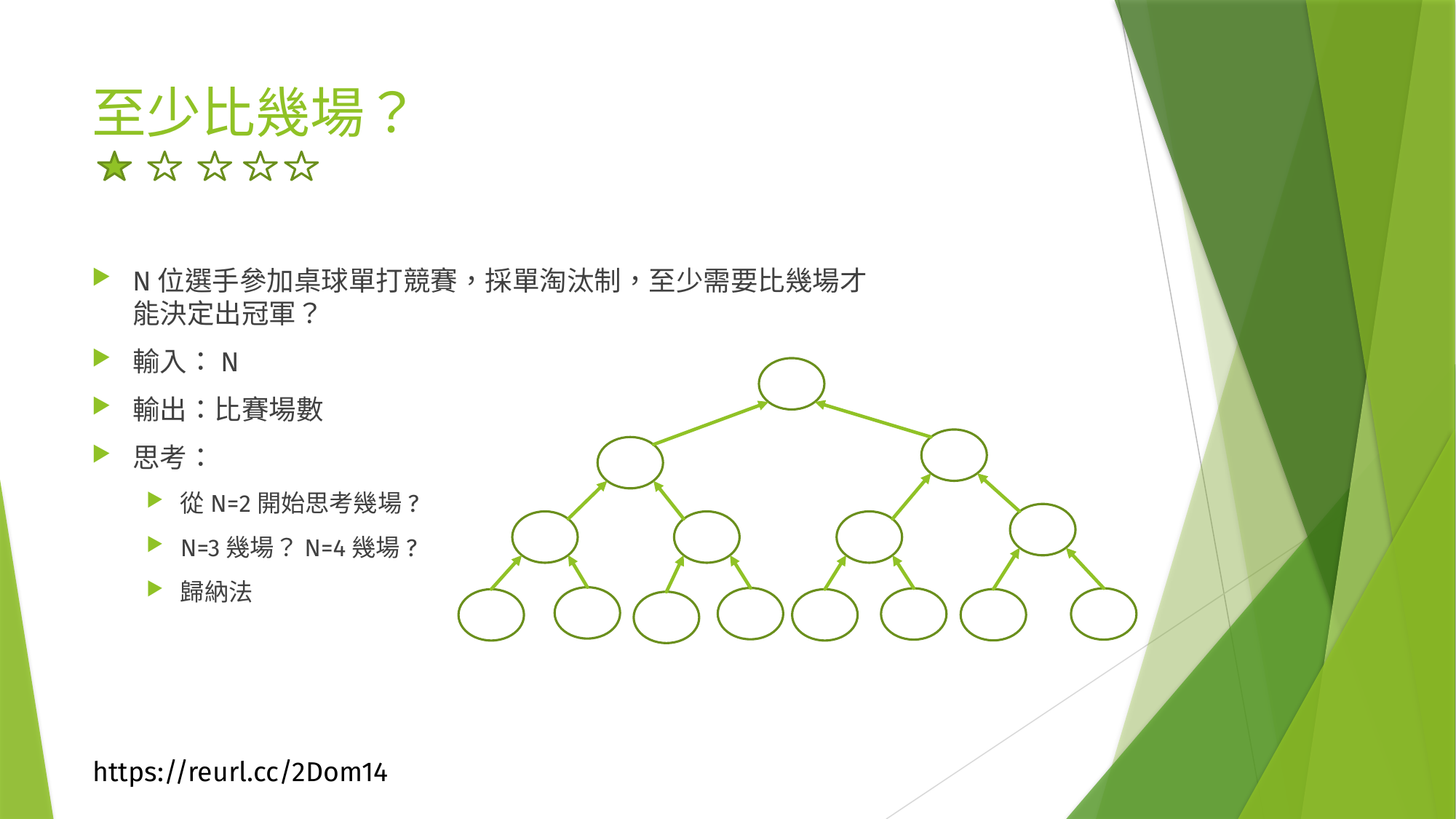

# 至少比幾場？

N位選手參加桌球單打競賽，採單淘汰制，至少需要比幾場才能決定出冠軍？
輸入：N
輸出：比賽場數
思考：
從N=2開始思考幾場?
N=3幾場？N=4幾場?
歸納法